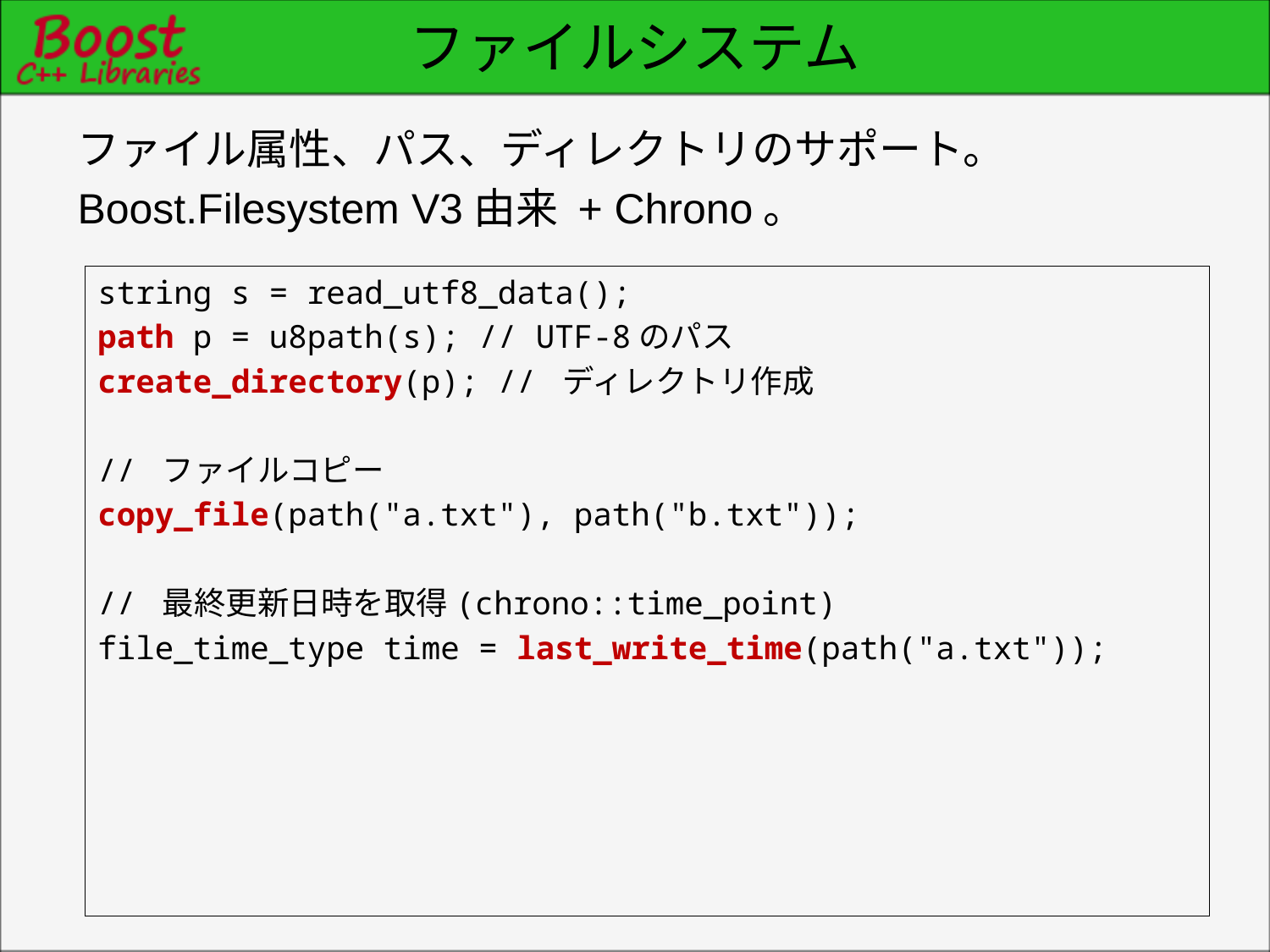

# ファイルシステム
ファイル属性、パス、ディレクトリのサポート。
Boost.Filesystem V3由来 + Chrono。
string s = read_utf8_data();
path p = u8path(s); // UTF-8のパス
create_directory(p); // ディレクトリ作成

// ファイルコピー
copy_file(path("a.txt"), path("b.txt"));

// 最終更新日時を取得(chrono::time_point)
file_time_type time = last_write_time(path("a.txt"));